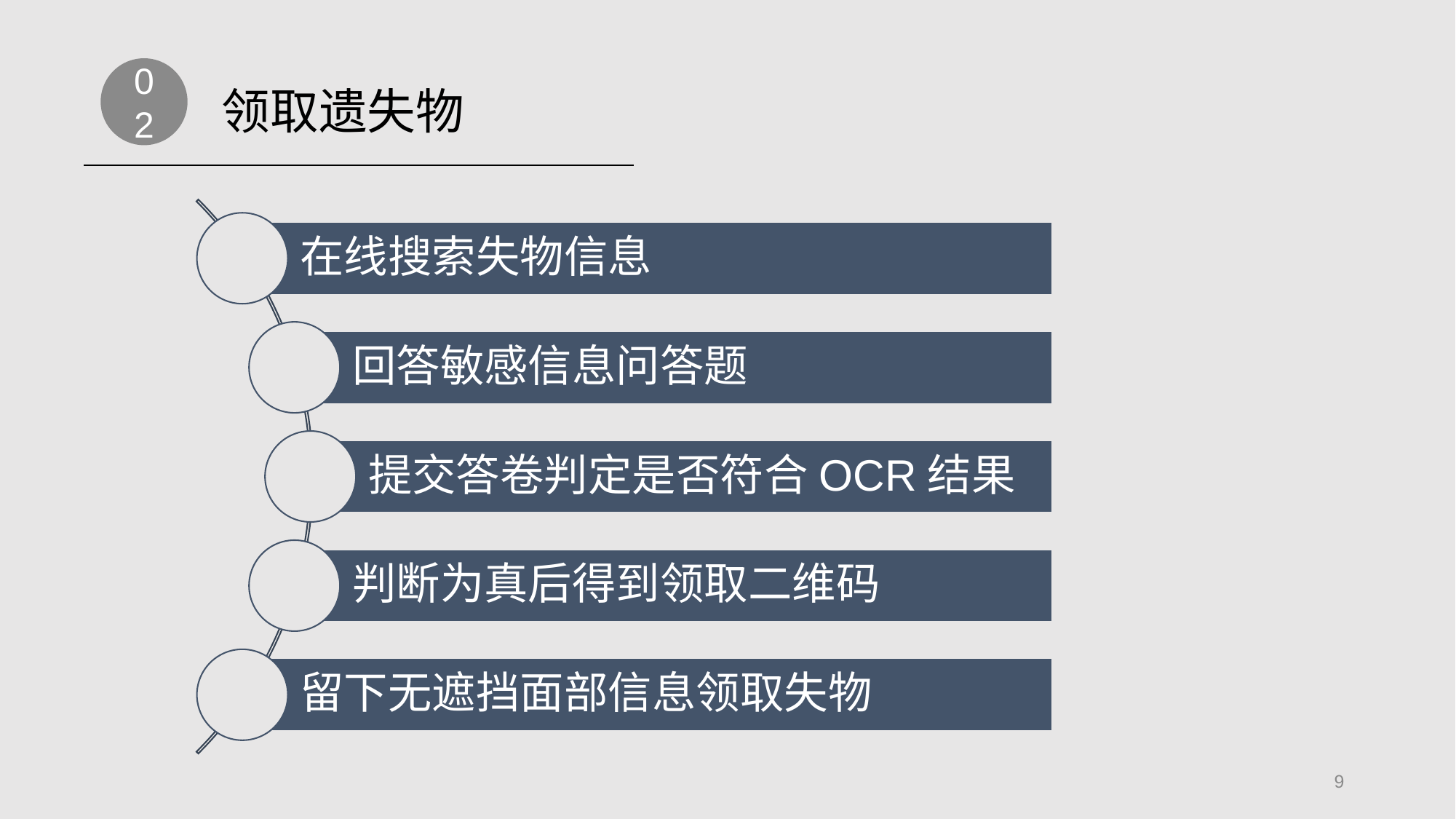

02
领取遗失物
在线搜索失物信息
回答敏感信息问答题
提交答卷判定是否符合OCR结果
判断为真后得到领取二维码
留下无遮挡面部信息领取失物
9